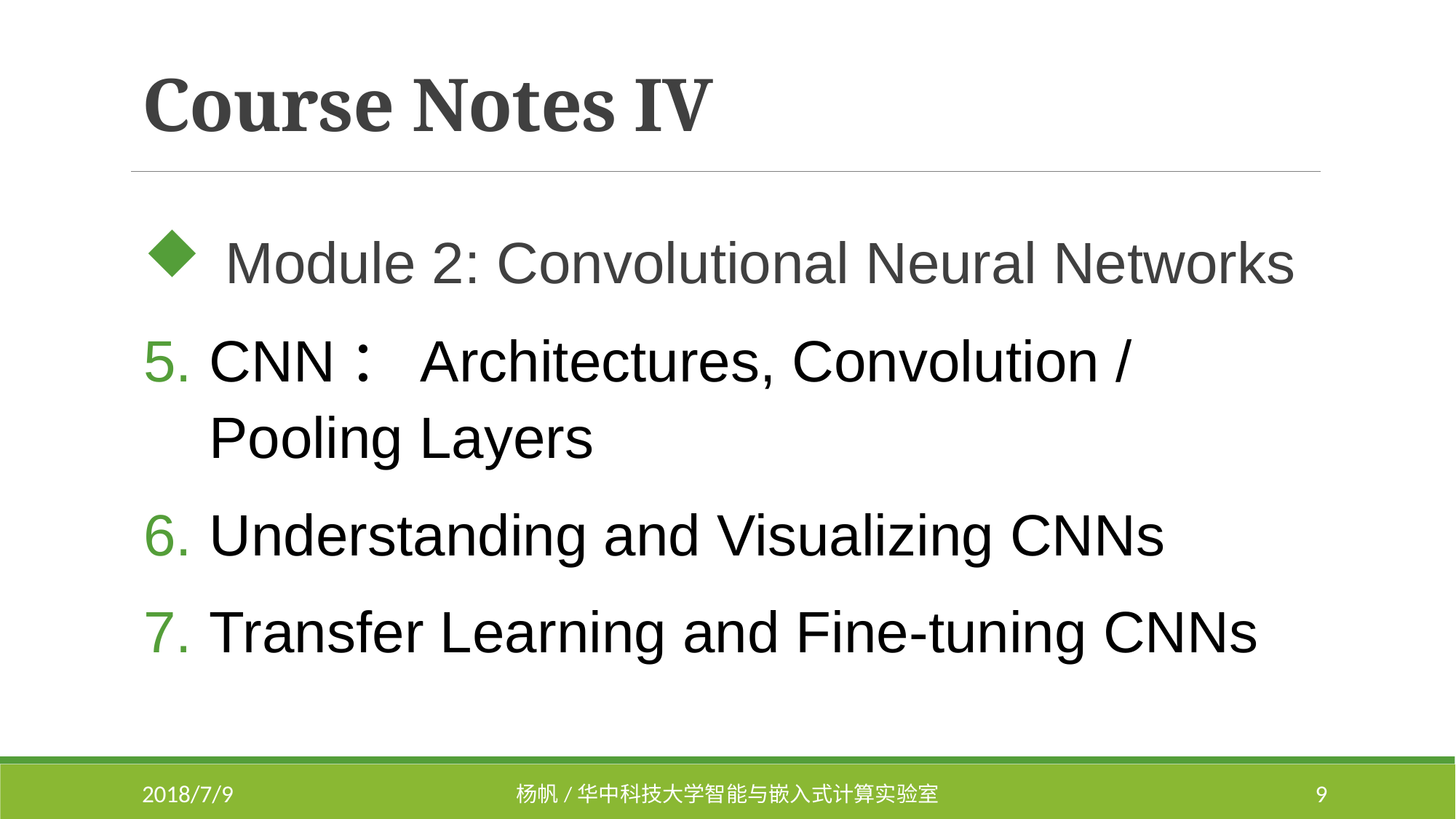

# Course Notes IV
 Module 2: Convolutional Neural Networks
CNN：Architectures, Convolution / Pooling Layers
Understanding and Visualizing CNNs
Transfer Learning and Fine-tuning CNNs

2018/7/9
杨帆/华中科技大学智能与嵌入式计算实验室
9